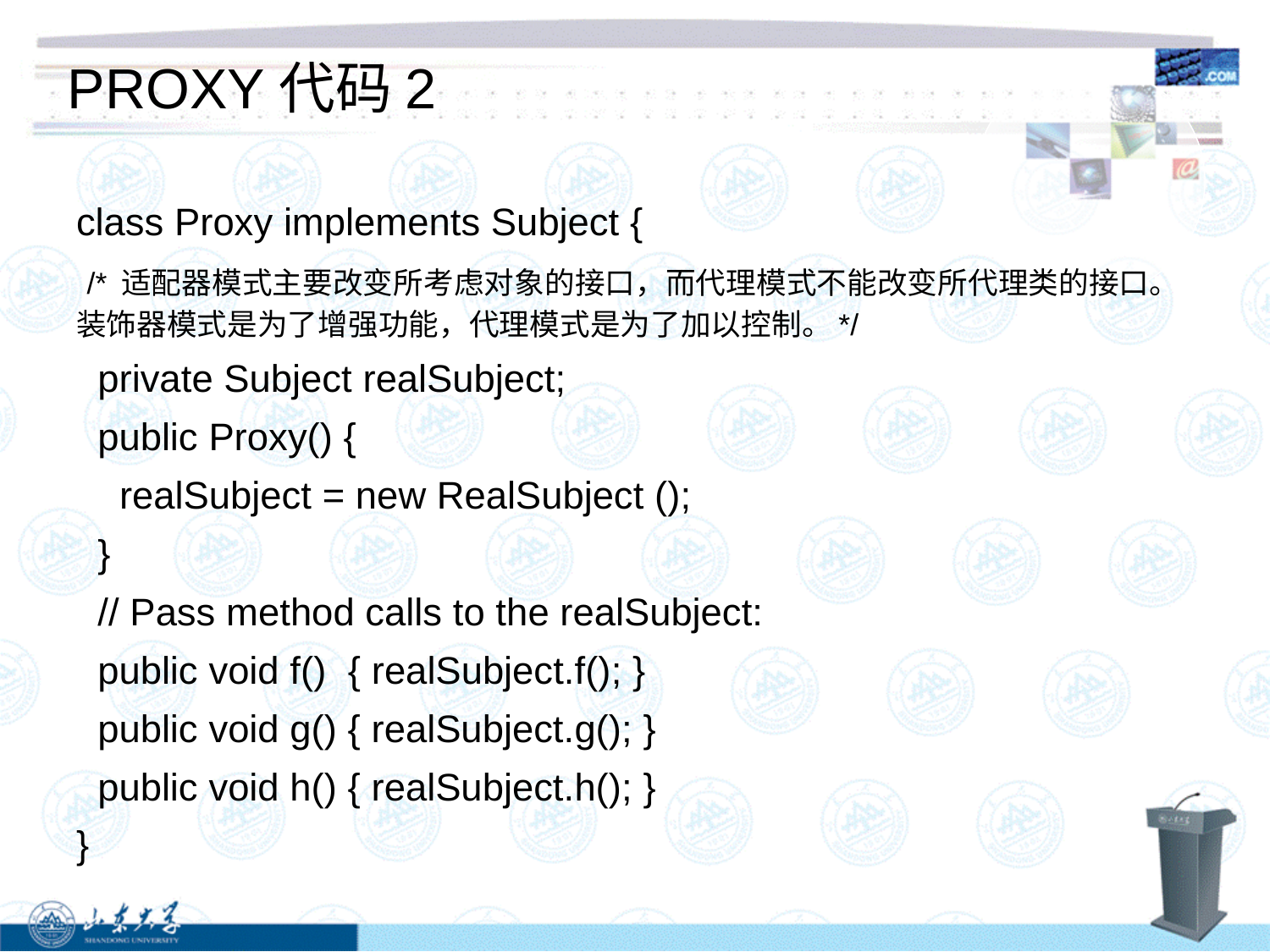

# PROXY代码2
class Proxy implements Subject {
 /* 适配器模式主要改变所考虑对象的接口，而代理模式不能改变所代理类的接口。 装饰器模式是为了增强功能，代理模式是为了加以控制。*/
  private Subject realSubject;
  public Proxy() {
    realSubject = new RealSubject ();
  }
  // Pass method calls to the realSubject:
  public void f()  { realSubject.f(); }
  public void g() { realSubject.g(); }
  public void h() { realSubject.h(); }
}